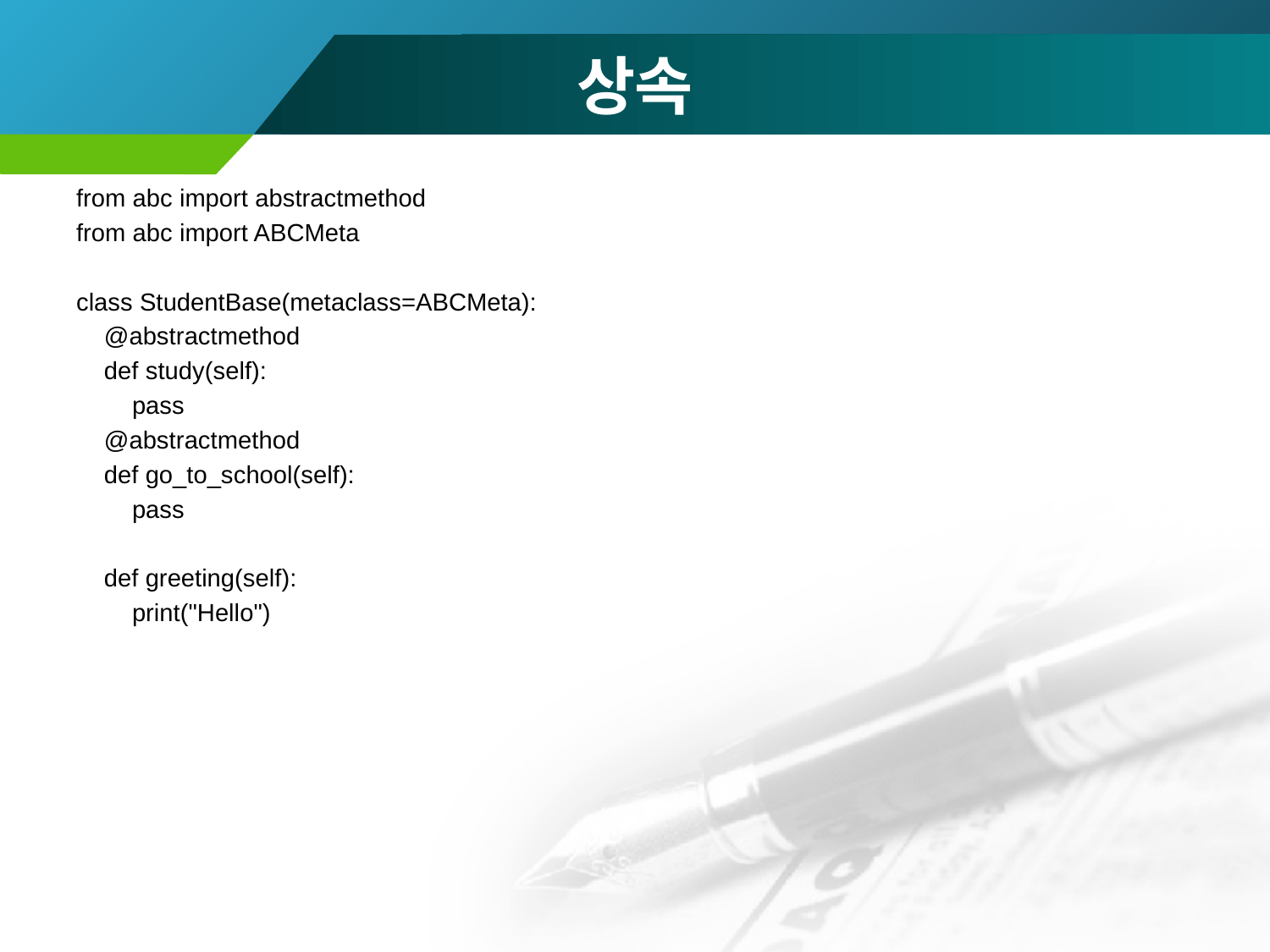

# 상속
from abc import abstractmethod
from abc import ABCMeta

class StudentBase(metaclass=ABCMeta):
    @abstractmethod
    def study(self):
        pass
    @abstractmethod
    def go_to_school(self):
        pass

    def greeting(self):
        print("Hello")